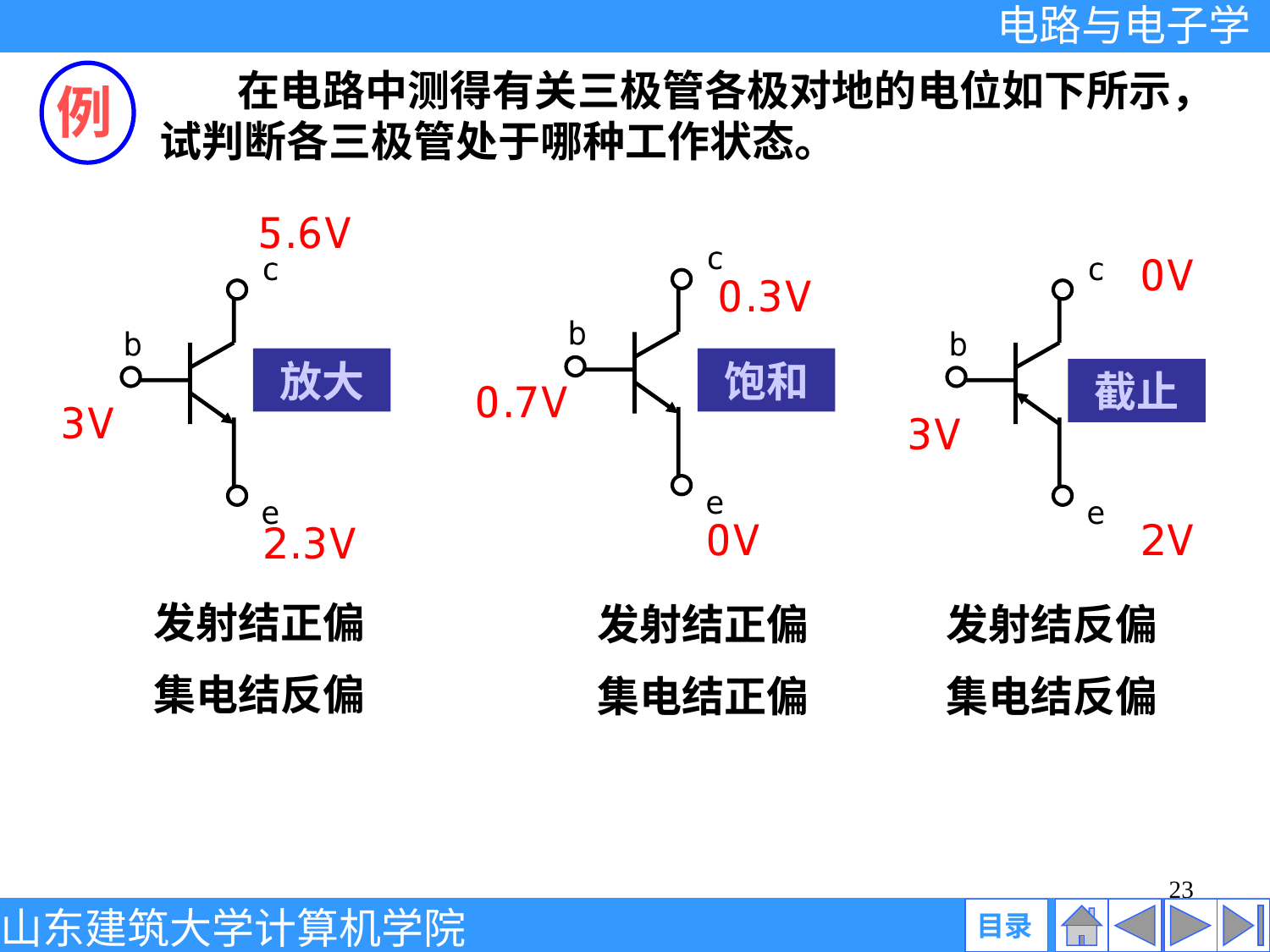

在电路中测得有关三极管各极对地的电位如下所示，试判断各三极管处于哪种工作状态。

例
5.6V
c

b

e

c

b

e

c

b

e

0V
0.3V
放大
饱和
截止
0.7V
3V
3V
0V
2V
2.3V
发射结正偏
集电结反偏
发射结正偏
集电结正偏
发射结反偏
集电结反偏